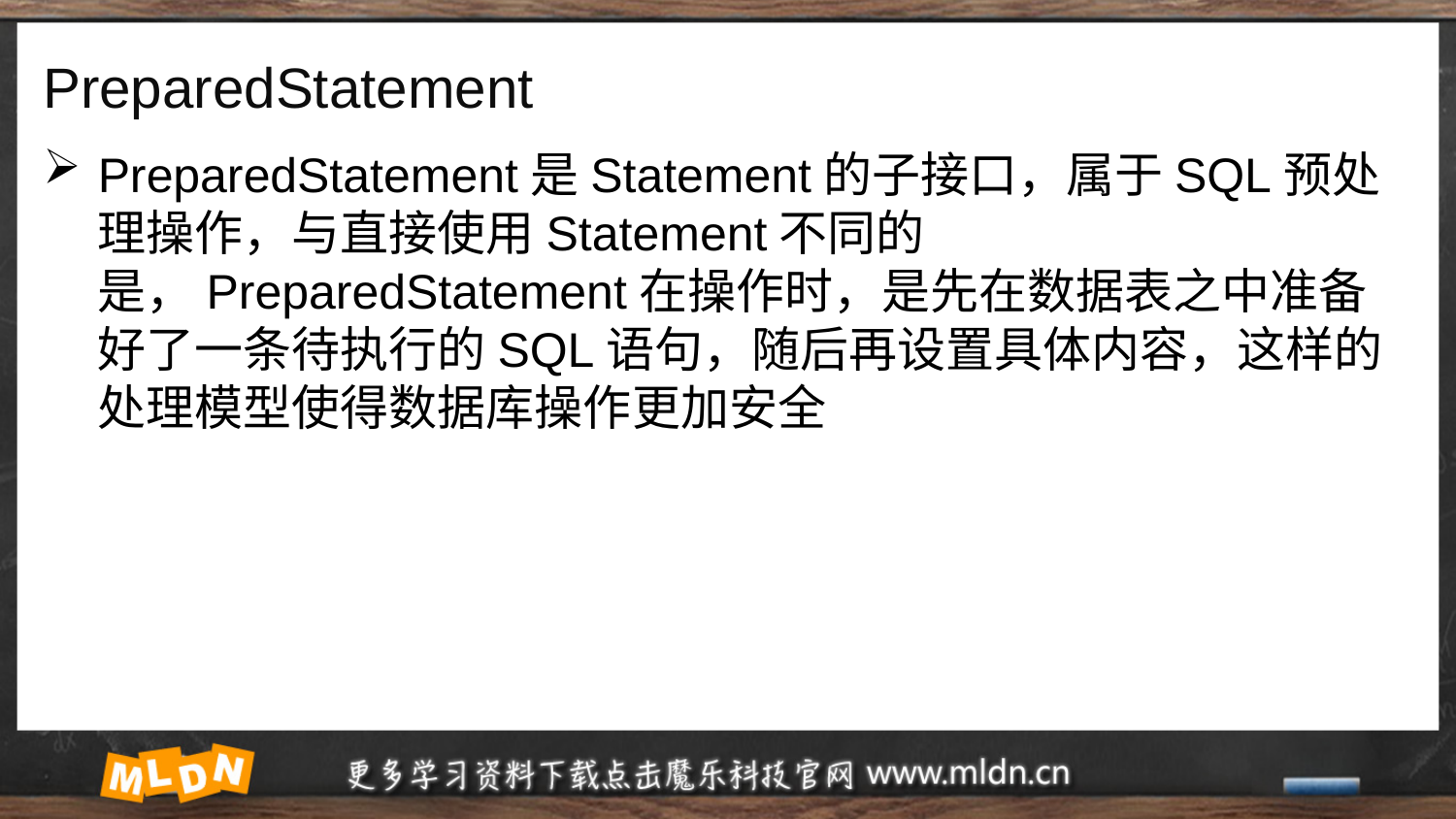

# PreparedStatement
PreparedStatement是Statement的子接口，属于SQL预处理操作，与直接使用Statement不同的是，PreparedStatement在操作时，是先在数据表之中准备好了一条待执行的SQL语句，随后再设置具体内容，这样的处理模型使得数据库操作更加安全